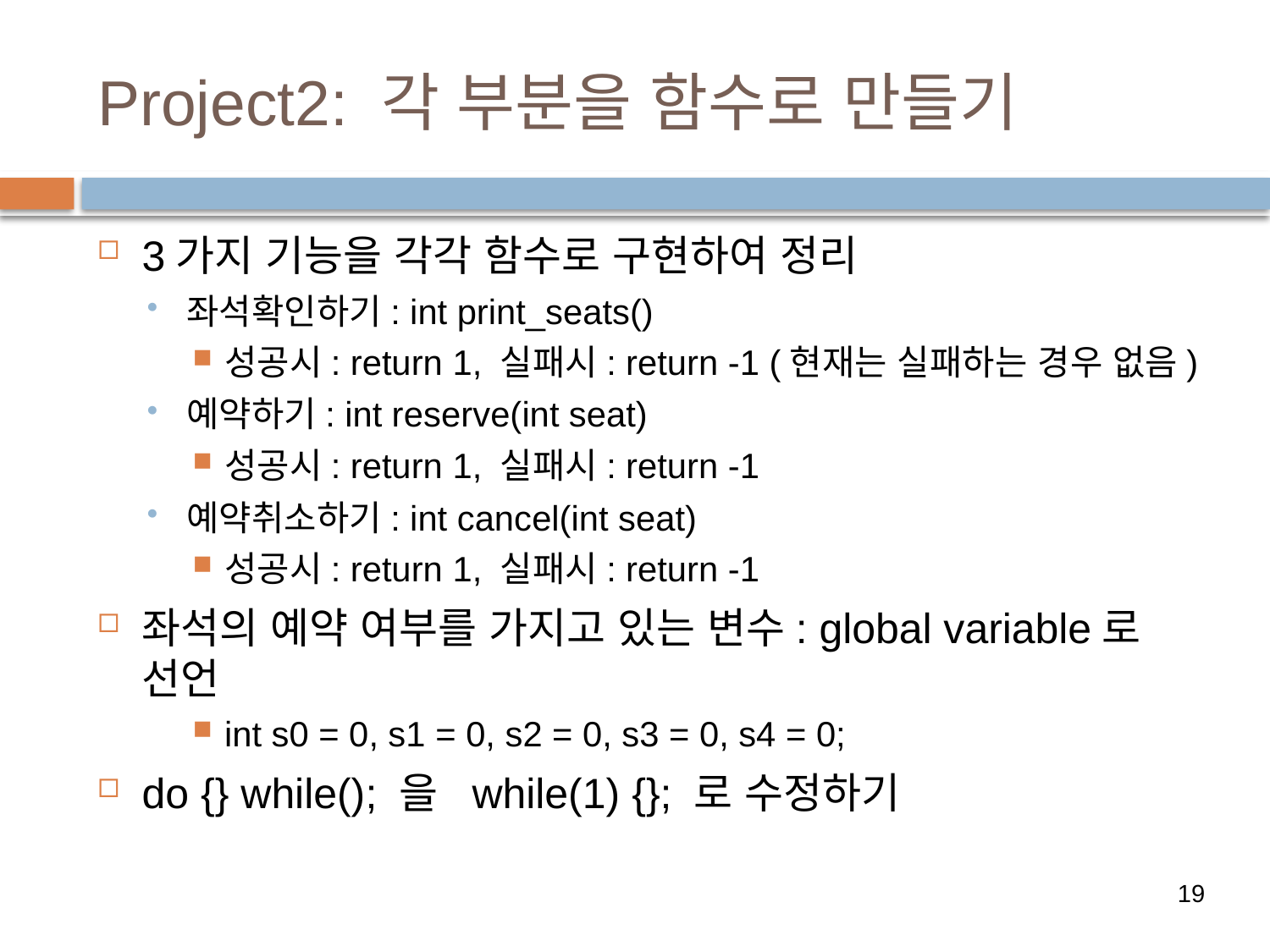

# Project2: 각 부분을 함수로 만들기
3가지 기능을 각각 함수로 구현하여 정리
좌석확인하기: int print_seats()
성공시: return 1, 실패시: return -1 (현재는 실패하는 경우 없음)
예약하기: int reserve(int seat)
성공시: return 1, 실패시: return -1
예약취소하기: int cancel(int seat)
성공시: return 1, 실패시: return -1
좌석의 예약 여부를 가지고 있는 변수: global variable로 선언
int s0 = 0, s1 = 0, s2 = 0, s3 = 0, s4 = 0;
do {} while(); 을  while(1) {}; 로 수정하기
19